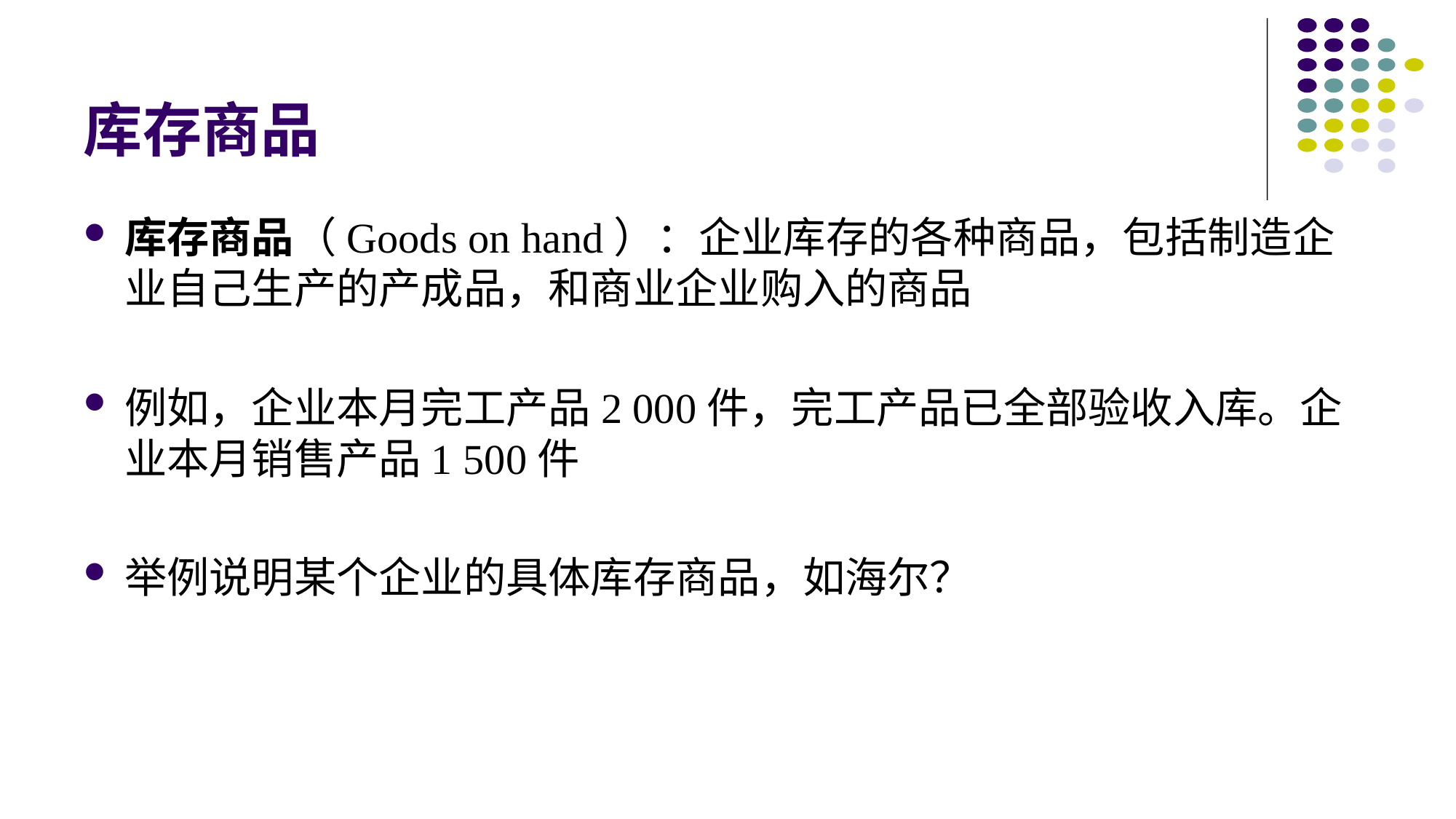

# 库存商品
库存商品（Goods on hand）：企业库存的各种商品，包括制造企业自己生产的产成品，和商业企业购入的商品

例如，企业本月完工产品2 000件，完工产品已全部验收入库。企业本月销售产品1 500件

举例说明某个企业的具体库存商品，如海尔？